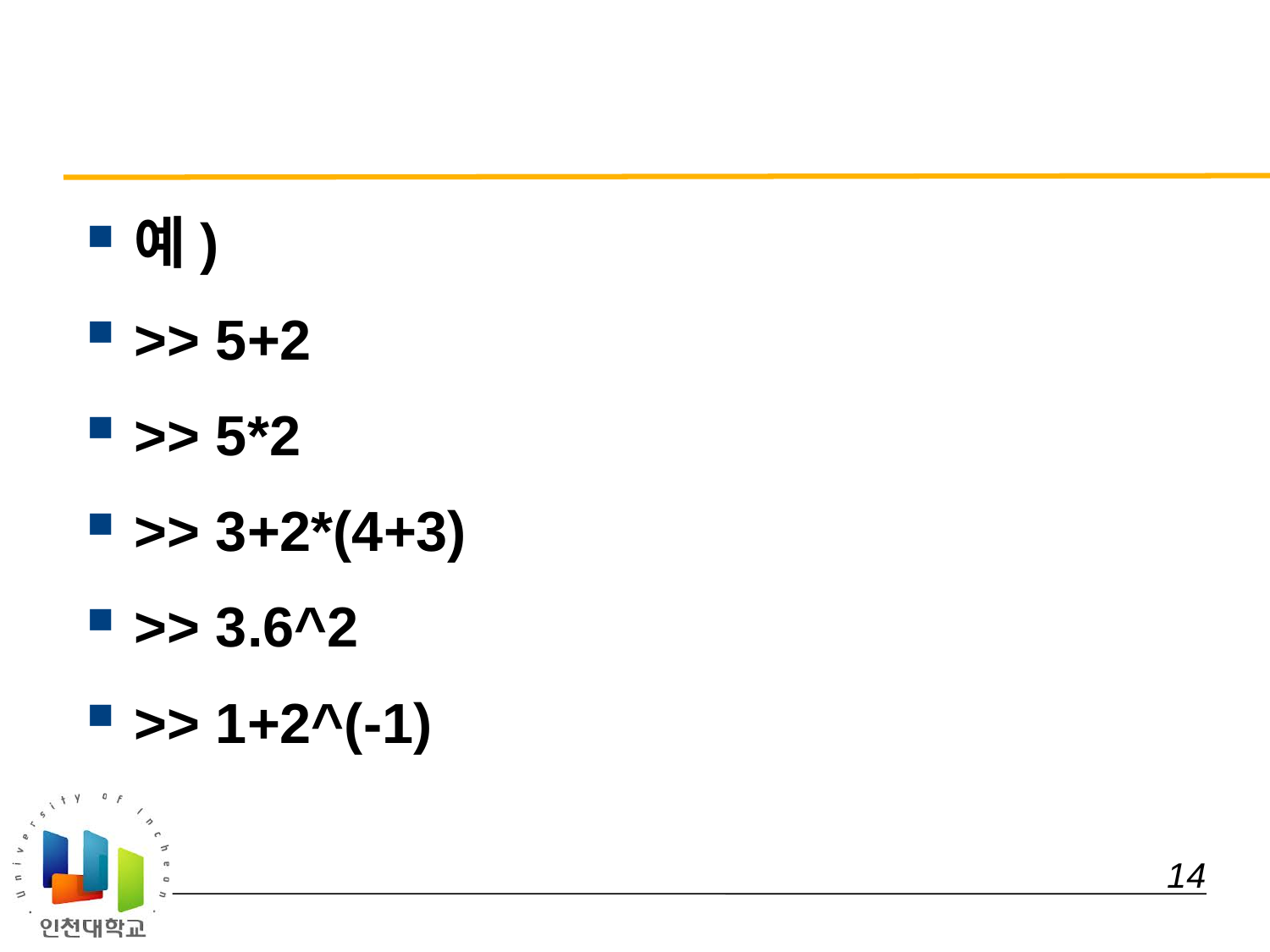

#
예)
>> 5+2
>> 5*2
>> 3+2*(4+3)
>> 3.6^2
>> 1+2^(-1)

 14